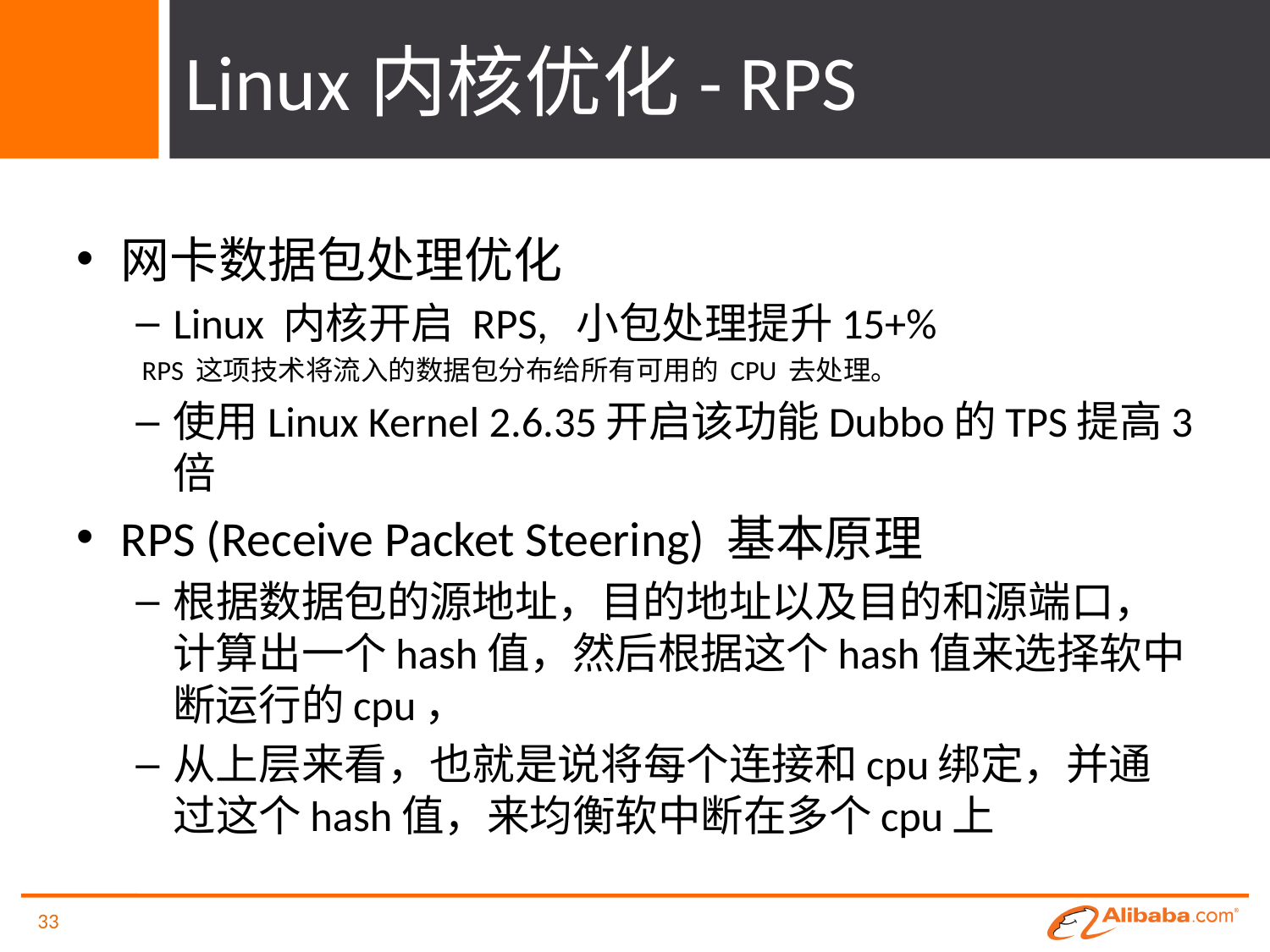

# Linux内核优化- RPS
网卡数据包处理优化
Linux 内核开启 RPS,  小包处理提升15+%
 RPS 这项技术将流入的数据包分布给所有可用的 CPU 去处理。
使用Linux Kernel 2.6.35开启该功能Dubbo的TPS提高3倍
RPS (Receive Packet Steering) 基本原理
根据数据包的源地址，目的地址以及目的和源端口，计算出一个hash值，然后根据这个hash值来选择软中断运行的cpu，
从上层来看，也就是说将每个连接和cpu绑定，并通过这个hash值，来均衡软中断在多个cpu上

33